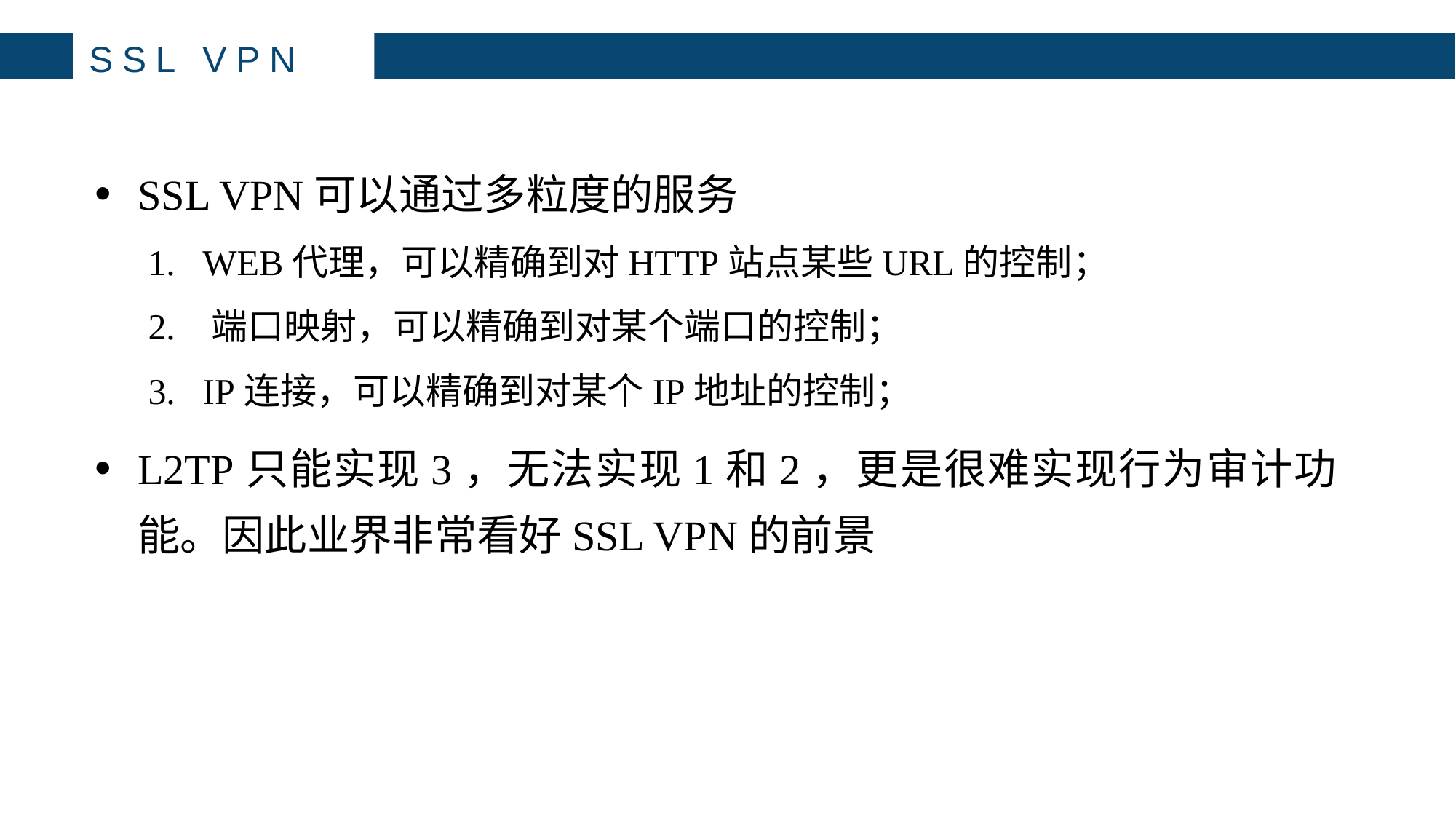

# SSL VPN
SSL VPN可以通过多粒度的服务
1.   WEB代理，可以精确到对HTTP站点某些URL的控制；
2.   端口映射，可以精确到对某个端口的控制；
3.   IP连接，可以精确到对某个IP地址的控制；
L2TP只能实现3，无法实现1和2，更是很难实现行为审计功能。因此业界非常看好SSL VPN的前景